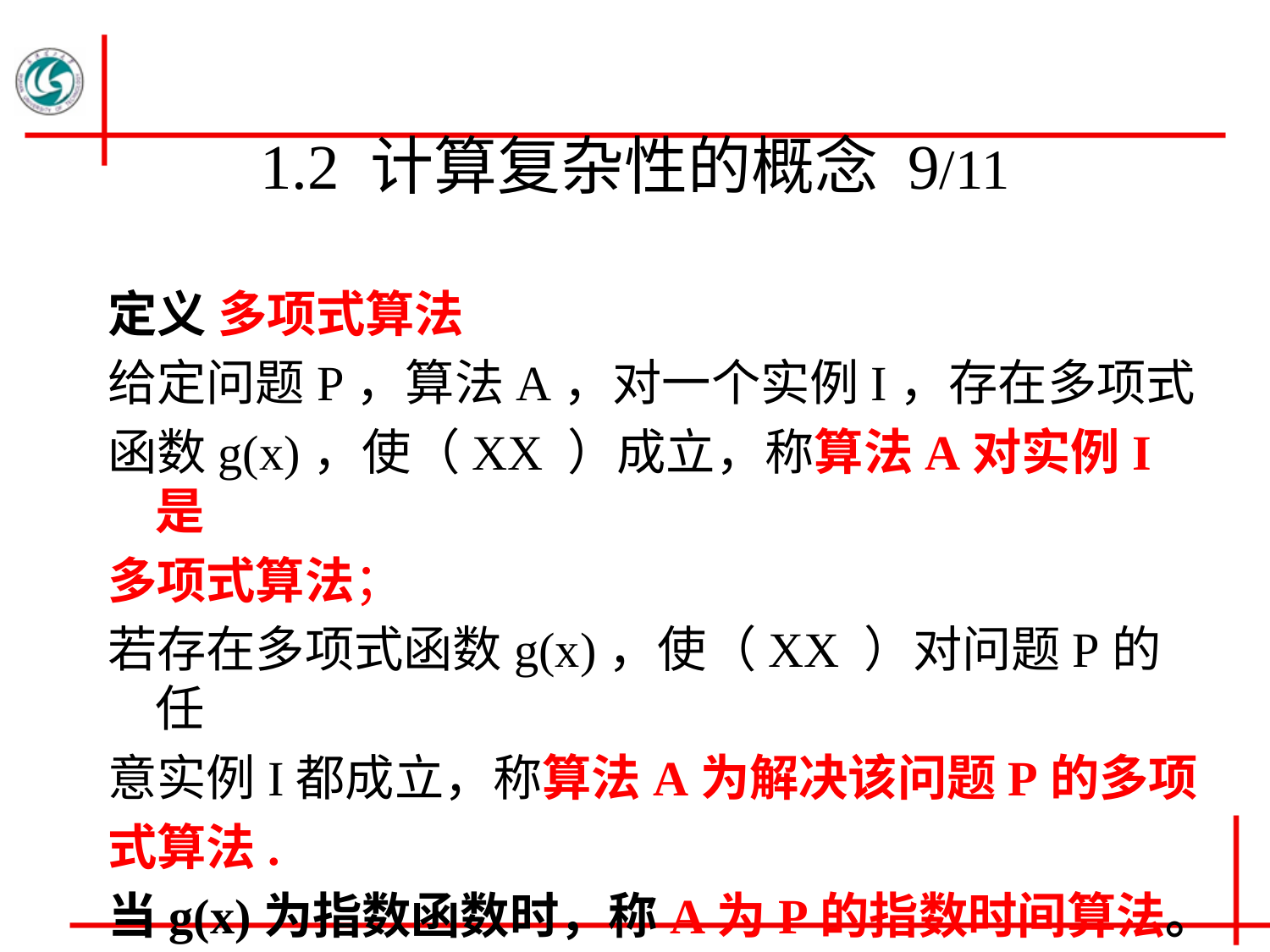

# 1.2 计算复杂性的概念 9/11
定义 多项式算法
给定问题P，算法A，对一个实例I，存在多项式
函数g(x)，使（XX ）成立，称算法A对实例I是
多项式算法；
若存在多项式函数g(x)，使（XX ）对问题P的任
意实例I都成立，称算法A为解决该问题P的多项
式算法.
当g(x)为指数函数时，称A为P的指数时间算法。
19